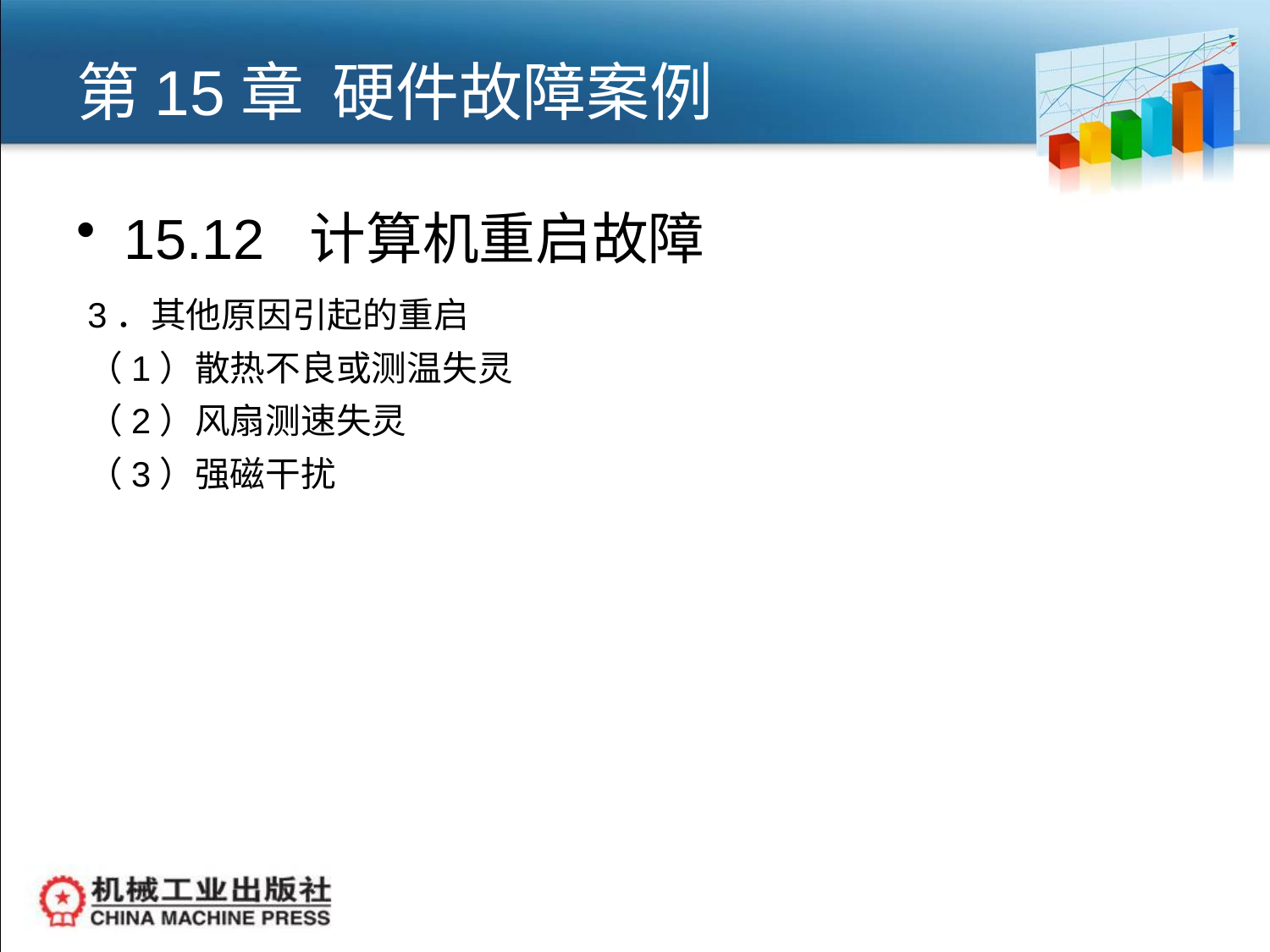

# 第15章  硬件故障案例
15.12  计算机重启故障
3．其他原因引起的重启
（1）散热不良或测温失灵
（2）风扇测速失灵
（3）强磁干扰